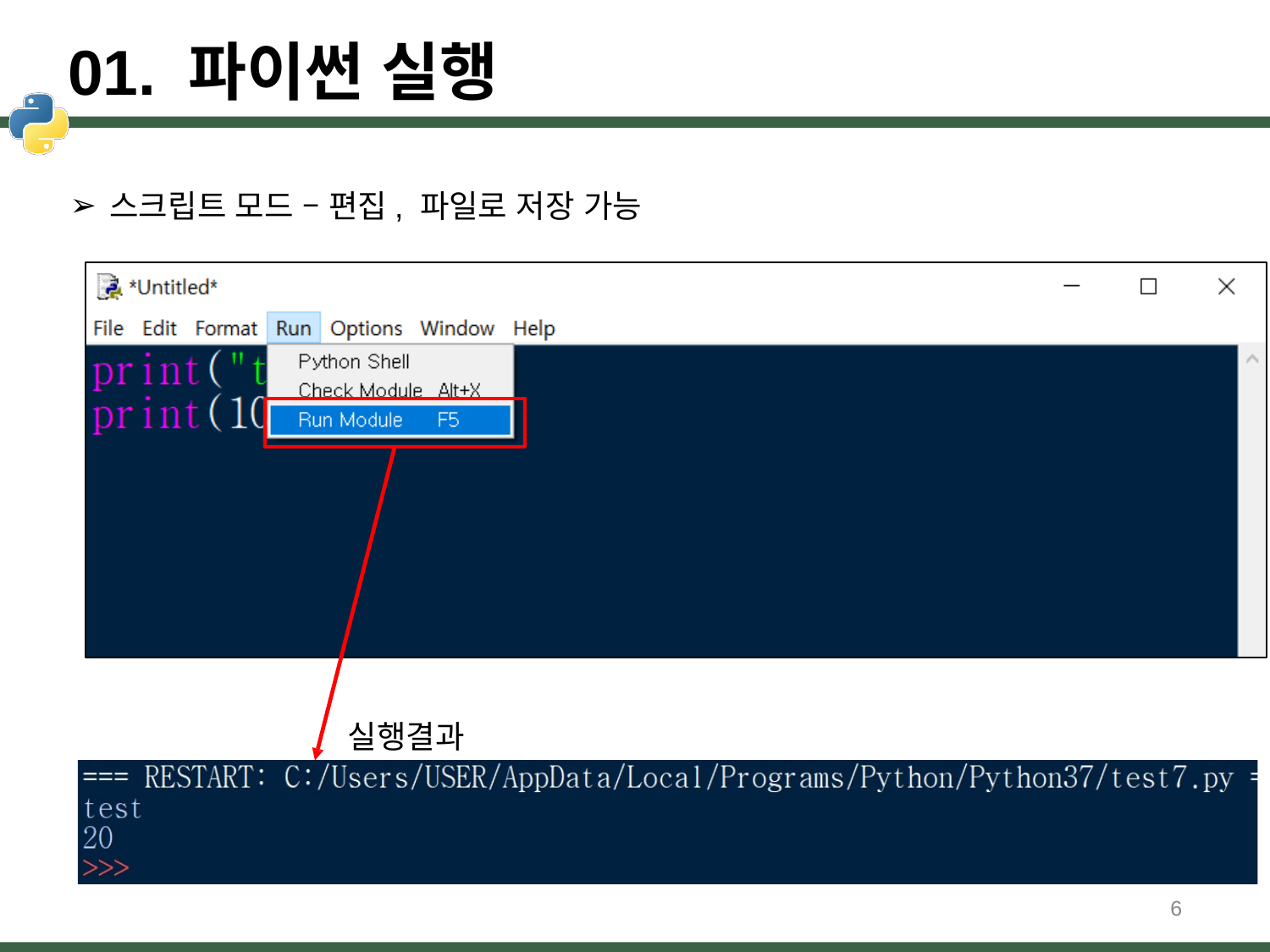

# 01. 파이썬 실행

스크립트 모드 – 편집, 파일로 저장 가능

실행결과

6